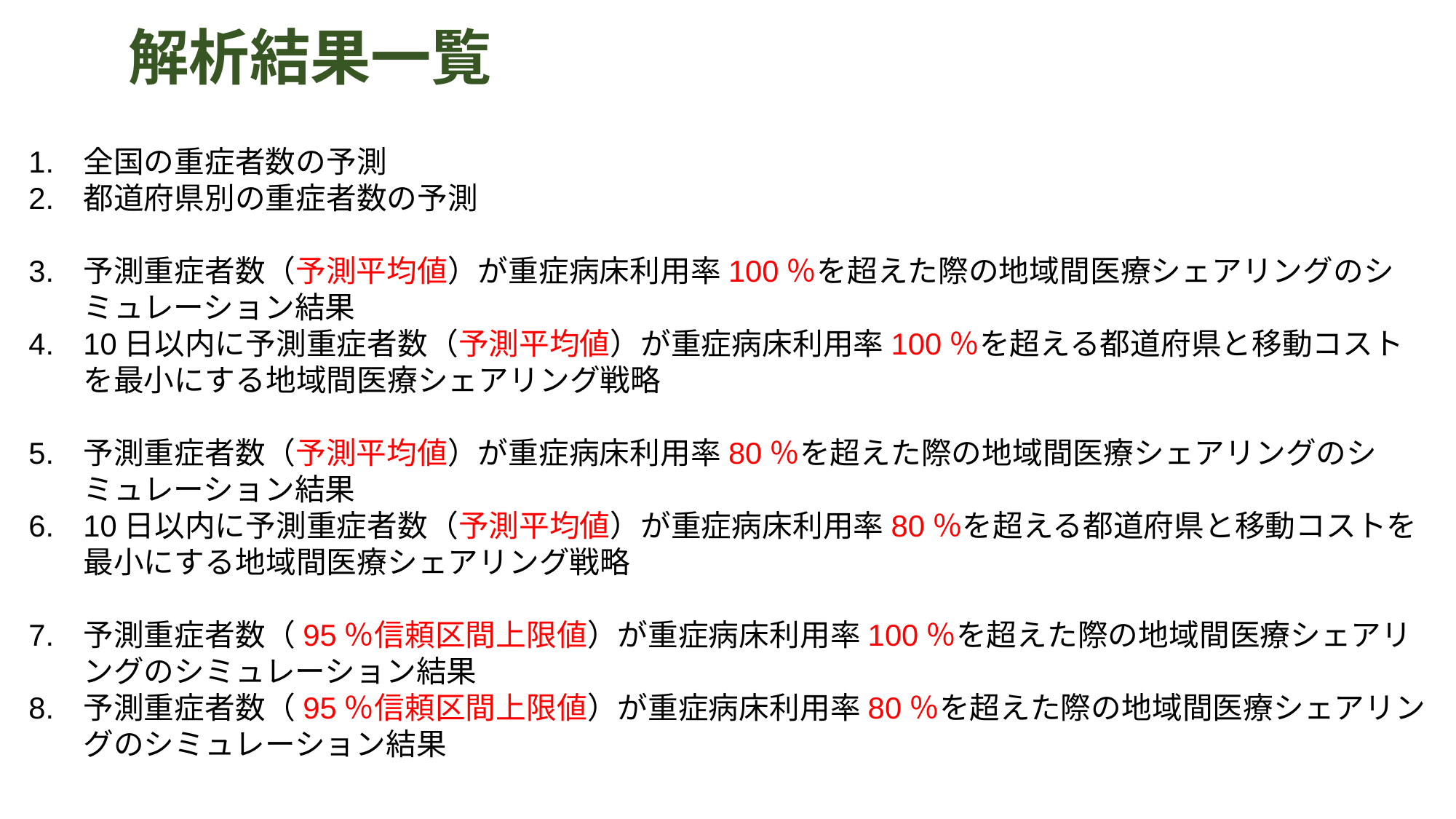

解析結果一覧
全国の重症者数の予測
都道府県別の重症者数の予測

予測重症者数（予測平均値）が重症病床利用率100％を超えた際の地域間医療シェアリングのシミュレーション結果
10日以内に予測重症者数（予測平均値）が重症病床利用率100％を超える都道府県と移動コストを最小にする地域間医療シェアリング戦略

予測重症者数（予測平均値）が重症病床利用率80％を超えた際の地域間医療シェアリングのシミュレーション結果
10日以内に予測重症者数（予測平均値）が重症病床利用率80％を超える都道府県と移動コストを最小にする地域間医療シェアリング戦略

予測重症者数（95％信頼区間上限値）が重症病床利用率100％を超えた際の地域間医療シェアリングのシミュレーション結果
予測重症者数（95％信頼区間上限値）が重症病床利用率80％を超えた際の地域間医療シェアリングのシミュレーション結果